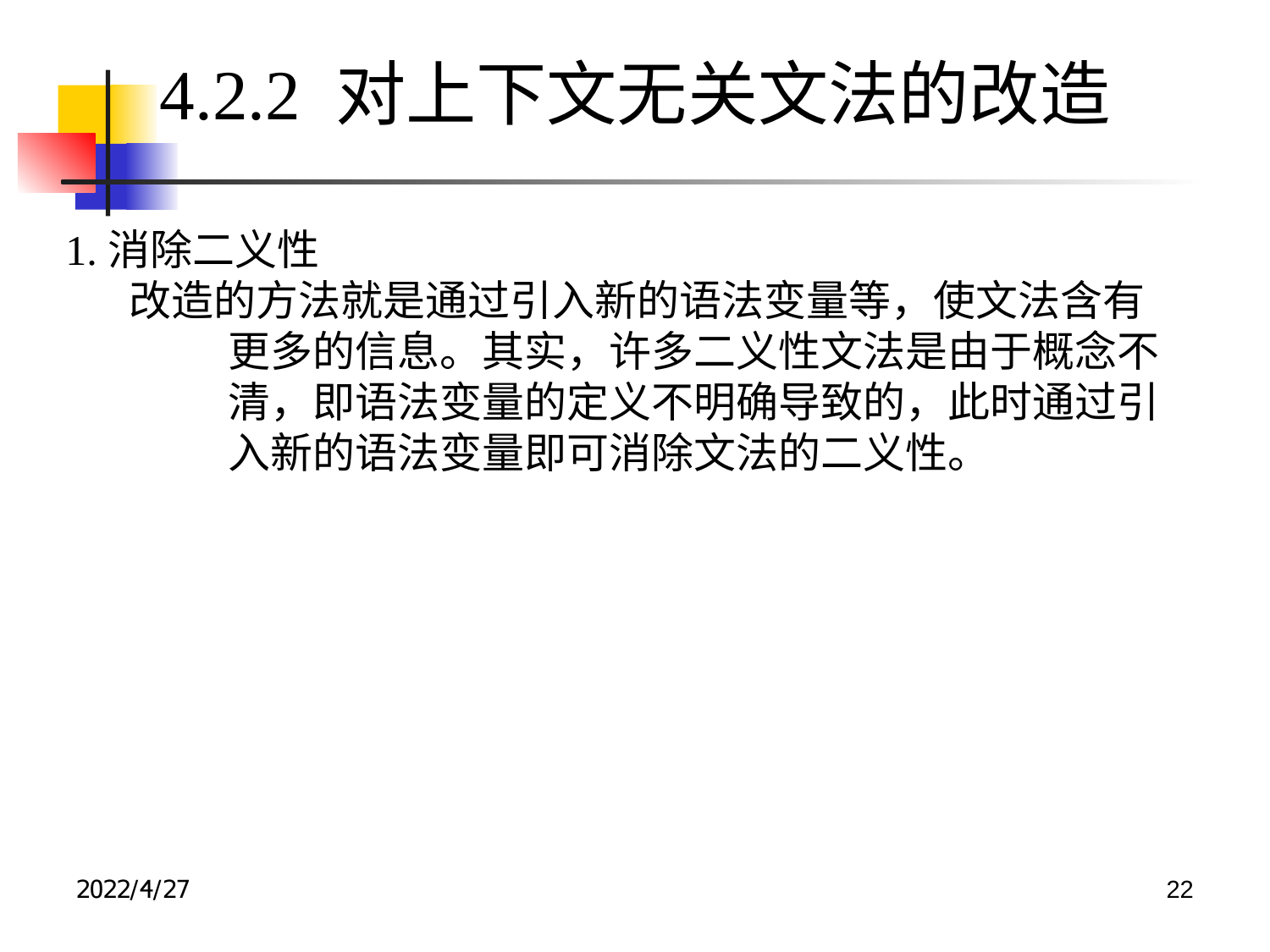

4.2.2 对上下文无关文法的改造
1.消除二义性
改造的方法就是通过引入新的语法变量等，使文法含有更多的信息。其实，许多二义性文法是由于概念不清，即语法变量的定义不明确导致的，此时通过引入新的语法变量即可消除文法的二义性。
2022/4/27
22